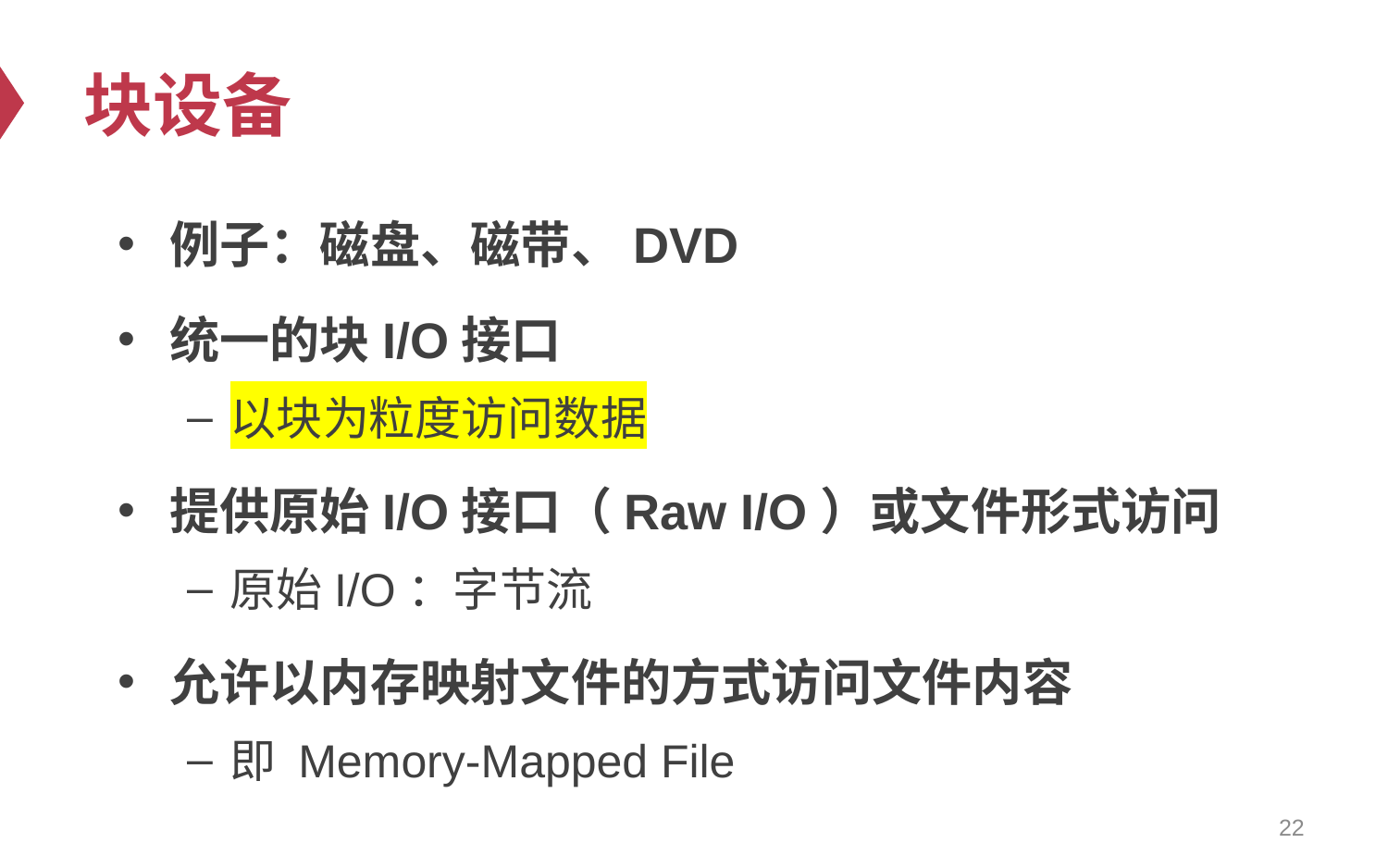

# 块设备
例子：磁盘、磁带、DVD
统一的块I/O接口
以块为粒度访问数据
提供原始I/O接口（Raw I/O）或文件形式访问
原始I/O：字节流
允许以内存映射文件的方式访问文件内容
即 Memory-Mapped File

22